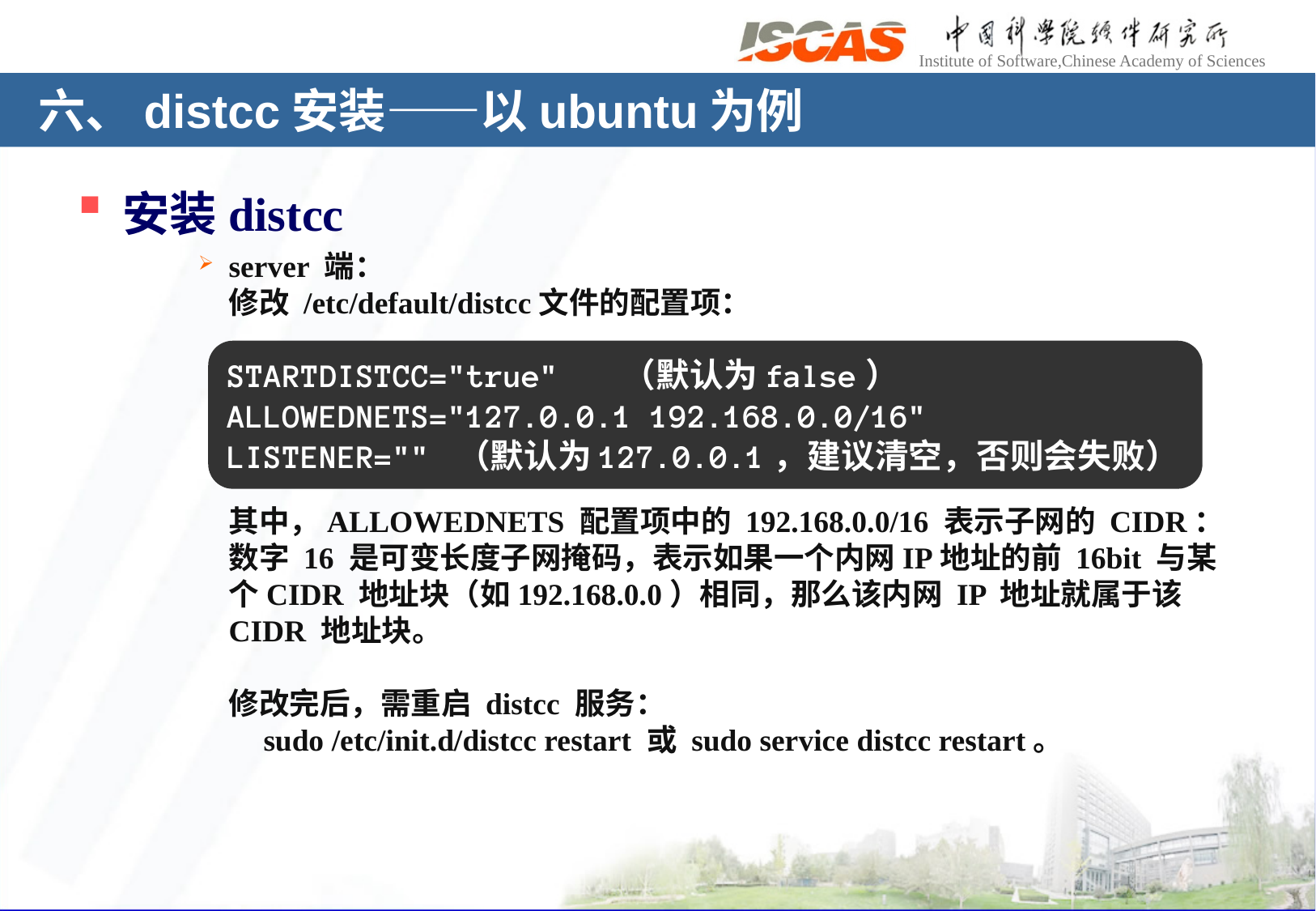

# 六、distcc安装——以ubuntu为例
安装distcc
server 端：
修改 /etc/default/distcc文件的配置项：
其中，ALLOWEDNETS 配置项中的 192.168.0.0/16 表示子网的 CIDR：
数字 16 是可变长度子网掩码，表示如果一个内网IP地址的前 16bit 与某个CIDR 地址块（如192.168.0.0）相同，那么该内网 IP 地址就属于该 CIDR 地址块。
修改完后，需重启 distcc 服务：
    sudo /etc/init.d/distcc restart 或 sudo service distcc restart。

STARTDISTCC="true"   （默认为false）
ALLOWEDNETS="127.0.0.1 192.168.0.0/16"
LISTENER="" （默认为127.0.0.1，建议清空，否则会失败）